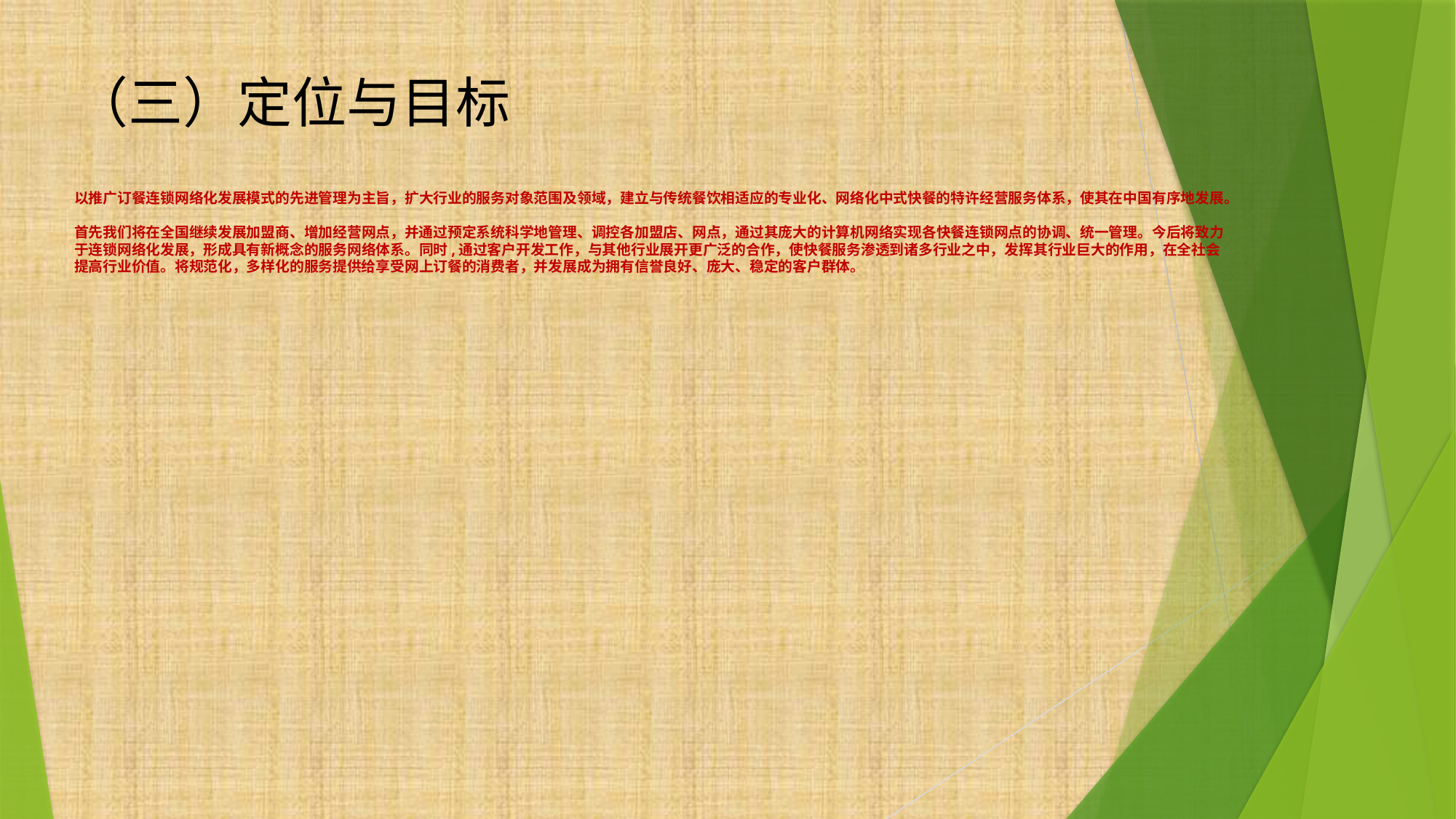

（三）定位与目标
# 以推广订餐连锁网络化发展模式的先进管理为主旨，扩大行业的服务对象范围及领域，建立与传统餐饮相适应的专业化、网络化中式快餐的特许经营服务体系，使其在中国有序地发展。 首先我们将在全国继续发展加盟商、增加经营网点，并通过预定系统科学地管理、调控各加盟店、网点，通过其庞大的计算机网络实现各快餐连锁网点的协调、统一管理。今后将致力于连锁网络化发展，形成具有新概念的服务网络体系。同时,通过客户开发工作，与其他行业展开更广泛的合作，使快餐服务渗透到诸多行业之中，发挥其行业巨大的作用，在全社会提高行业价值。将规范化，多样化的服务提供给享受网上订餐的消费者，并发展成为拥有信誉良好、庞大、稳定的客户群体。